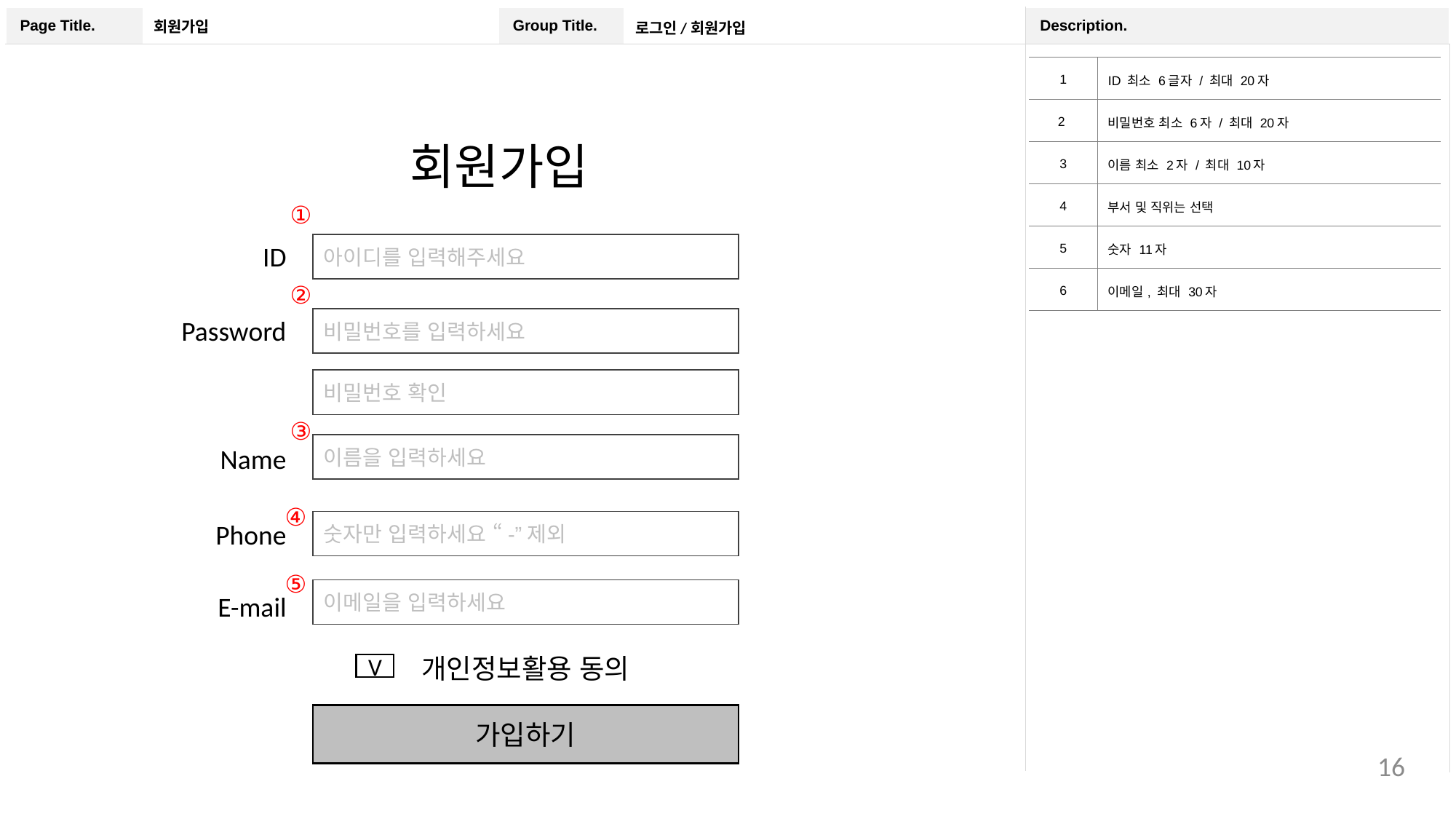

⑦
⑧
⑨
⑩

회원가입
로그인/회원가입
| 1 | ID 최소 6글자 / 최대 20자 |
| --- | --- |
| 2 | 비밀번호 최소 6자 / 최대 20자 |
| 3 | 이름 최소 2자 / 최대 10자 |
| 4 | 부서 및 직위는 선택 |
| 5 | 숫자 11자 |
| 6 | 이메일, 최대 30자 |
회원가입
①

아이디를 입력해주세요
ID
②
비밀번호를 입력하세요
Password

비밀번호 확인
③
이름을 입력하세요
Name
④
숫자만 입력하세요 “-”제외
Phone
⑤
이메일을 입력하세요
E-mail
개인정보활용 동의
V
가입하기
16